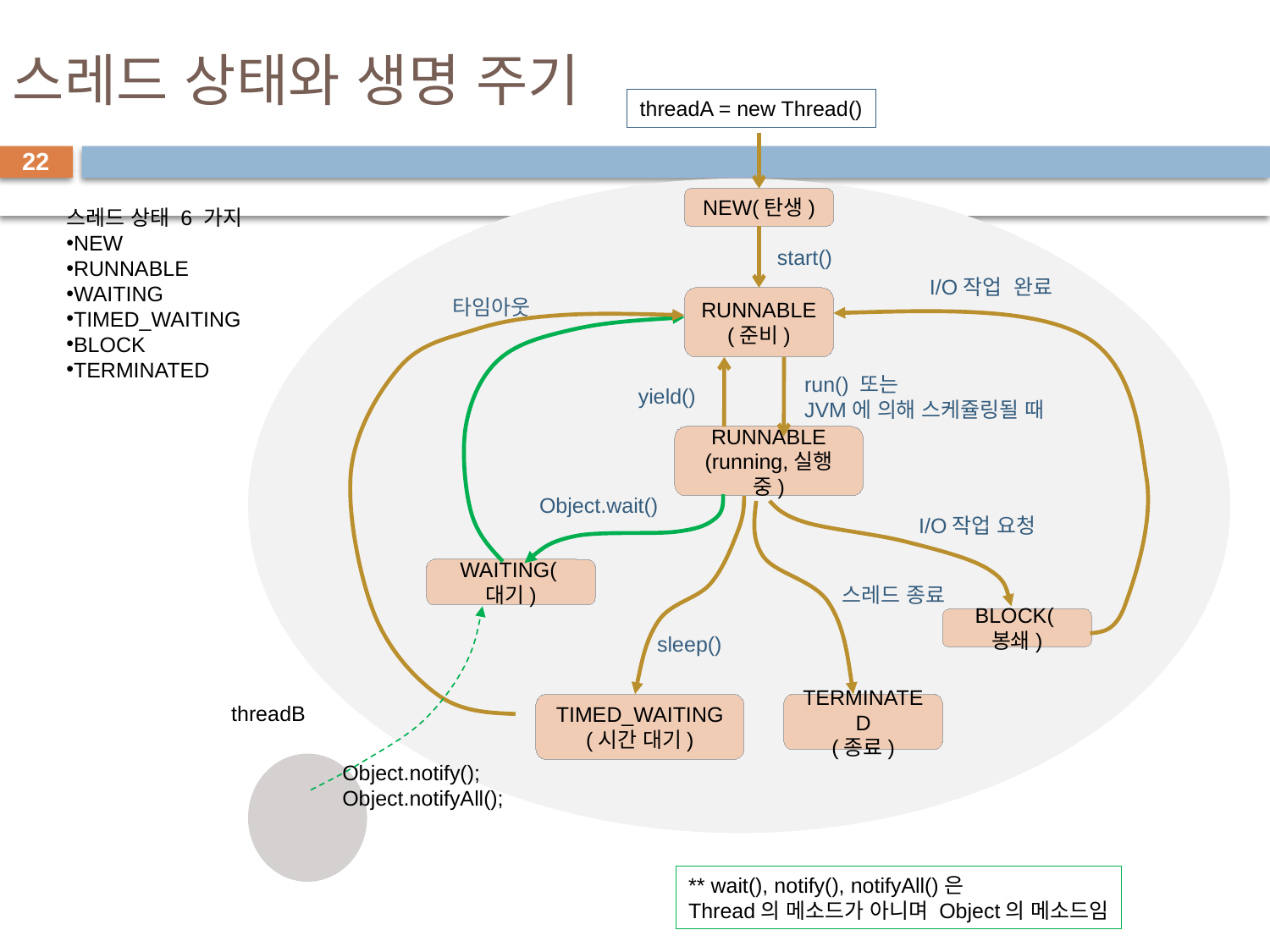

# 스레드 상태와 생명 주기
threadA = new Thread()
22

NEW(탄생)
스레드 상태 6 가지
NEW
RUNNABLE
WAITING
TIMED_WAITING
BLOCK
TERMINATED
start()
I/O작업  완료
타임아웃
RUNNABLE
(준비)

run() 또는
JVM에 의해 스케쥴링될 때
yield()
RUNNABLE
(running,실행중)
Object.wait()

I/O작업 요청
WAITING(대기)
스레드 종료

BLOCK(봉쇄)
sleep()
threadB
TIMED_WAITING
(시간 대기)
TERMINATED
(종료)

Object.notify();
Object.notifyAll();
** wait(), notify(), notifyAll()은
Thread의 메소드가 아니며 Object의 메소드임